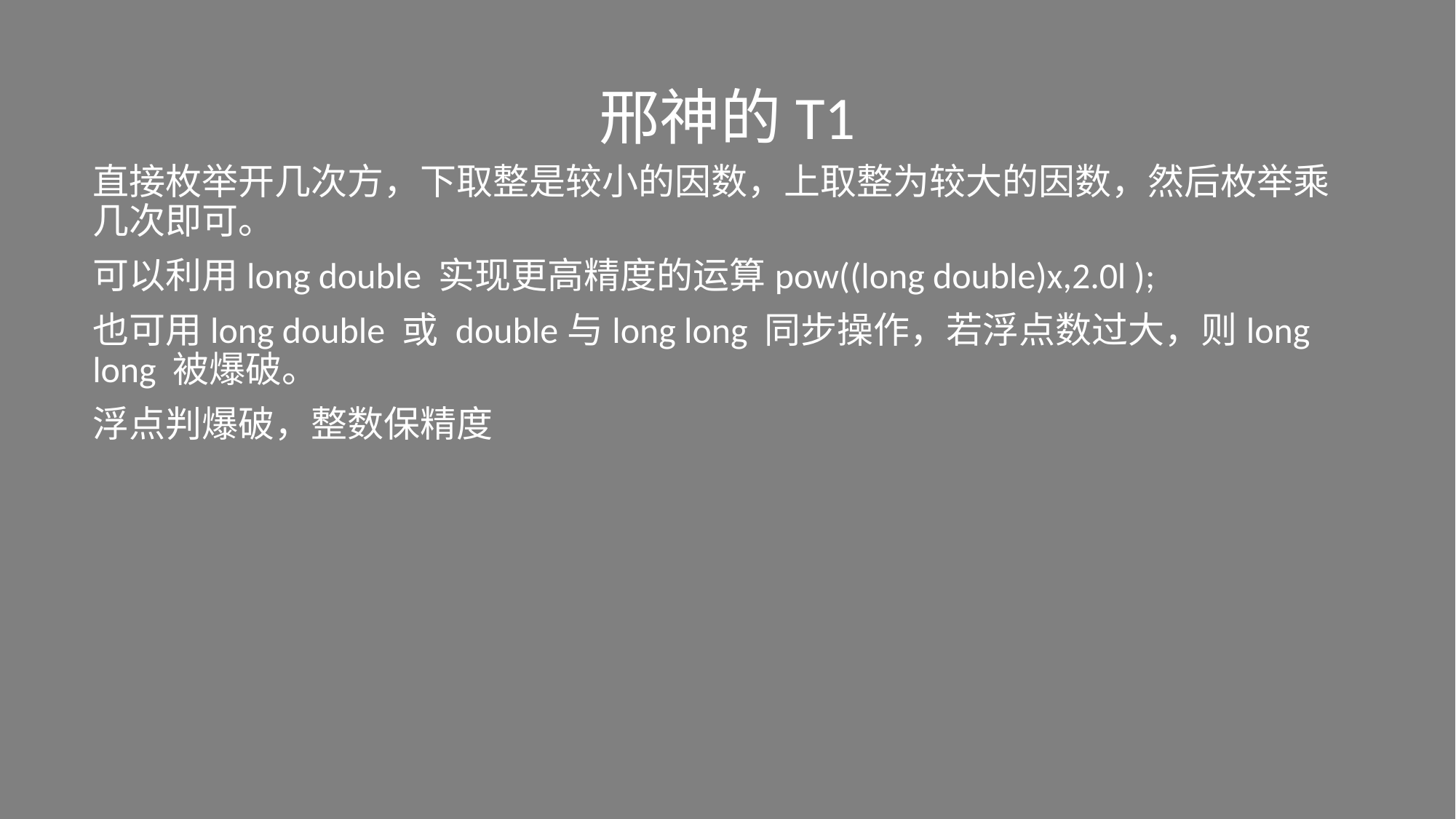

# 邢神的T1
直接枚举开几次方，下取整是较小的因数，上取整为较大的因数，然后枚举乘几次即可。
可以利用long double 实现更高精度的运算pow((long double)x,2.0l );
也可用long double 或 double与long long 同步操作，若浮点数过大，则long long 被爆破。
浮点判爆破，整数保精度